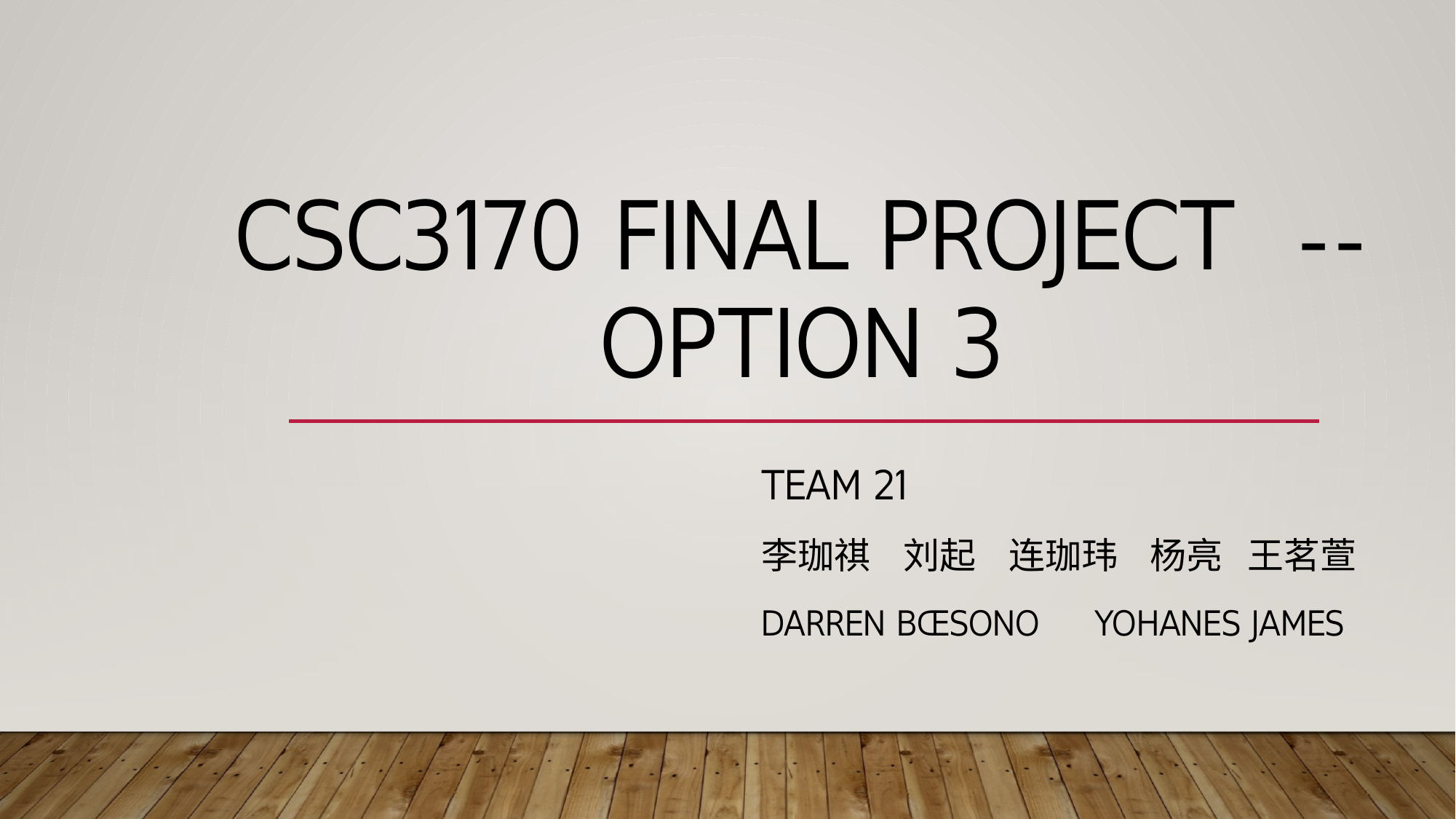

# Csc3170 final project  -- option 3
Team 21
李珈祺    刘起    连珈玮    杨亮   王茗萱
Darren Boesono     Yohanes James